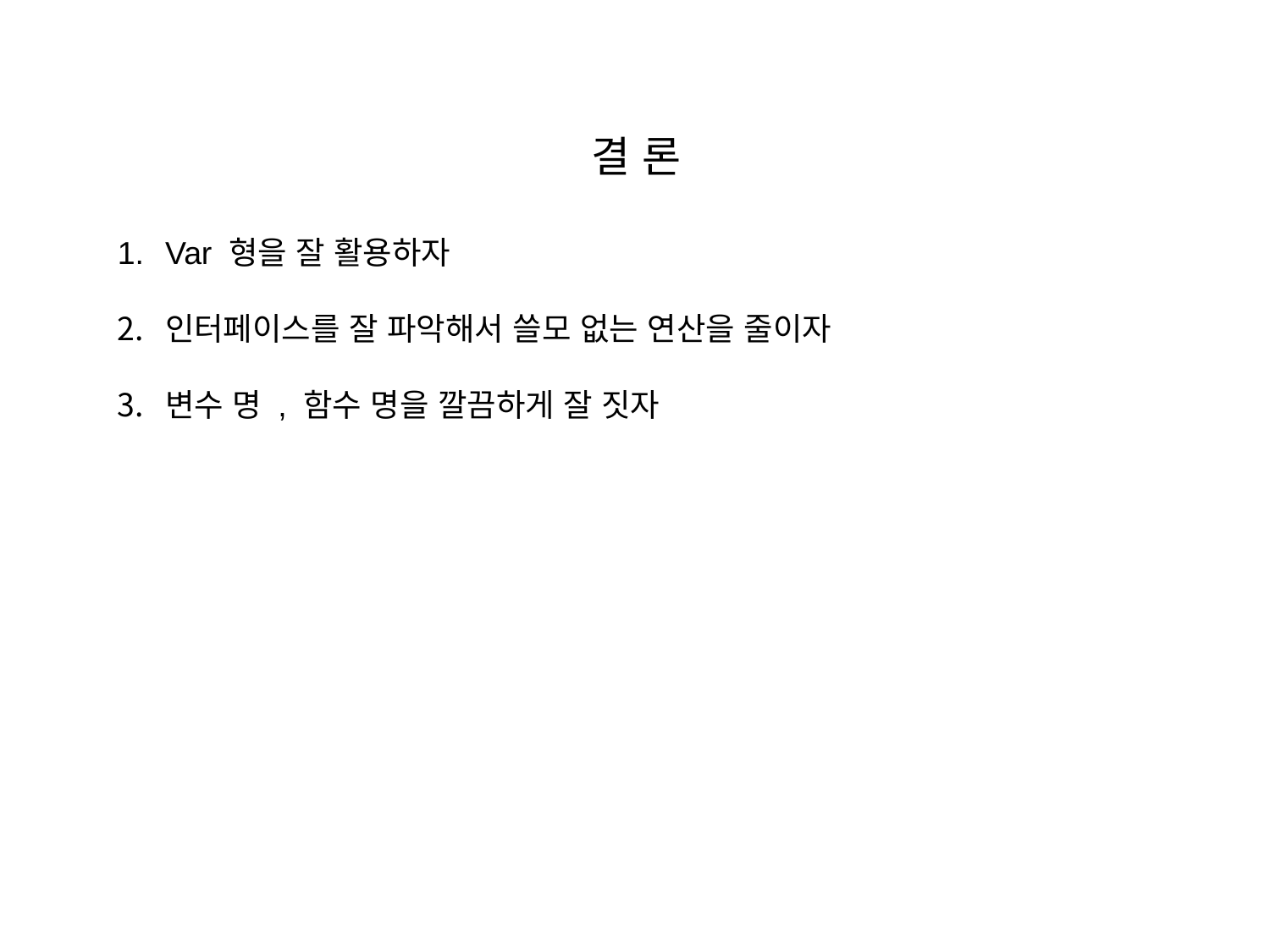

# 결 론
Var 형을 잘 활용하자
인터페이스를 잘 파악해서 쓸모 없는 연산을 줄이자

변수 명 , 함수 명을 깔끔하게 잘 짓자